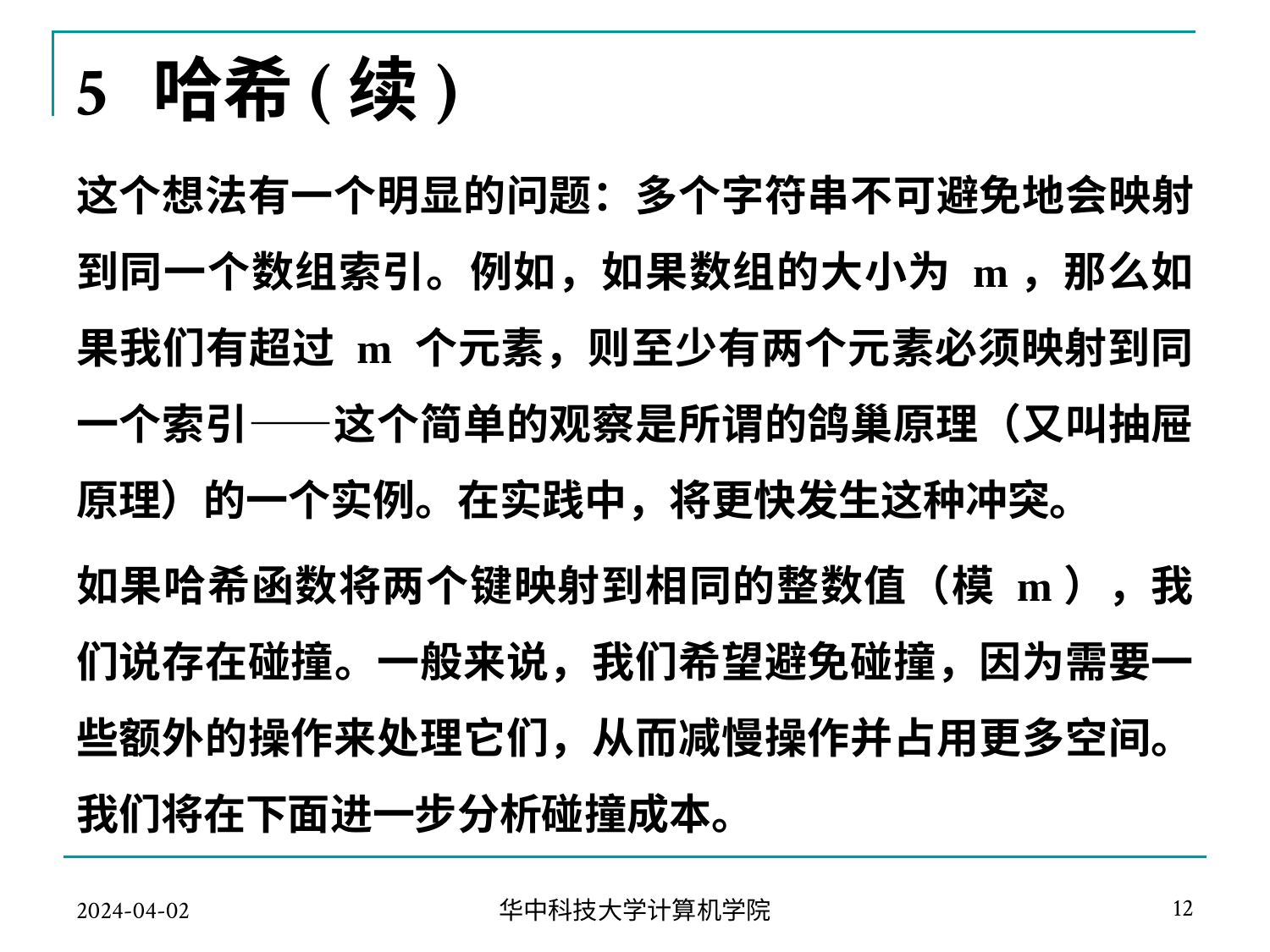

# 5  哈希(续)
这个想法有一个明显的问题：多个字符串不可避免地会映射到同一个数组索引。例如，如果数组的大小为 m，那么如果我们有超过 m 个元素，则至少有两个元素必须映射到同一个索引——这个简单的观察是所谓的鸽巢原理（又叫抽屉原理）的一个实例。在实践中，将更快发生这种冲突。
如果哈希函数将两个键映射到相同的整数值（模 m），我们说存在碰撞。一般来说，我们希望避免碰撞，因为需要一些额外的操作来处理它们，从而减慢操作并占用更多空间。我们将在下面进一步分析碰撞成本。
2024-04-02
12
华中科技大学计算机学院